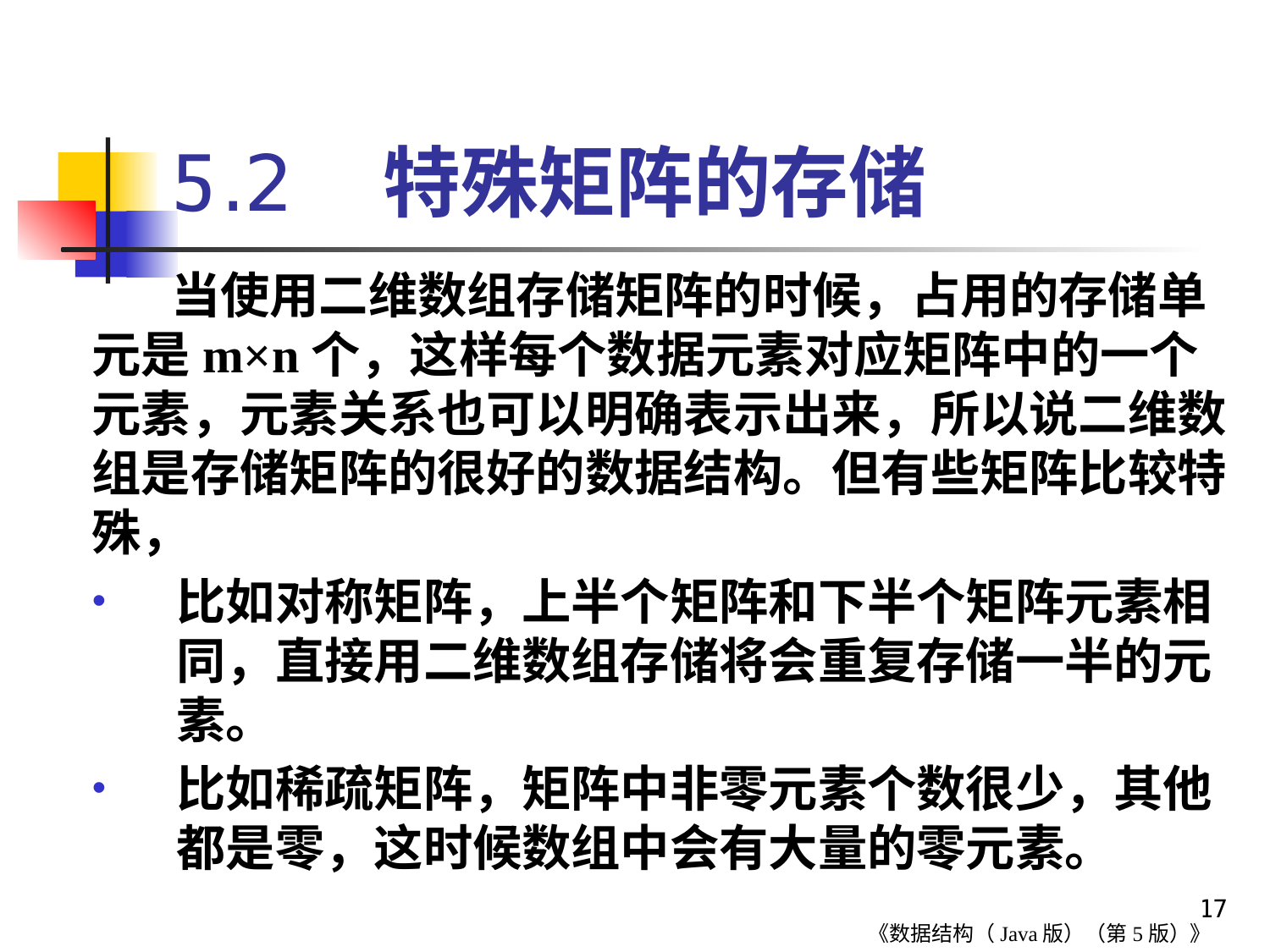

# 5.2   特殊矩阵的存储
      当使用二维数组存储矩阵的时候，占用的存储单元是m×n个，这样每个数据元素对应矩阵中的一个元素，元素关系也可以明确表示出来，所以说二维数组是存储矩阵的很好的数据结构。但有些矩阵比较特殊，
比如对称矩阵，上半个矩阵和下半个矩阵元素相同，直接用二维数组存储将会重复存储一半的元素。
比如稀疏矩阵，矩阵中非零元素个数很少，其他都是零，这时候数组中会有大量的零元素。
17
《数据结构（Java版）（第5版）》